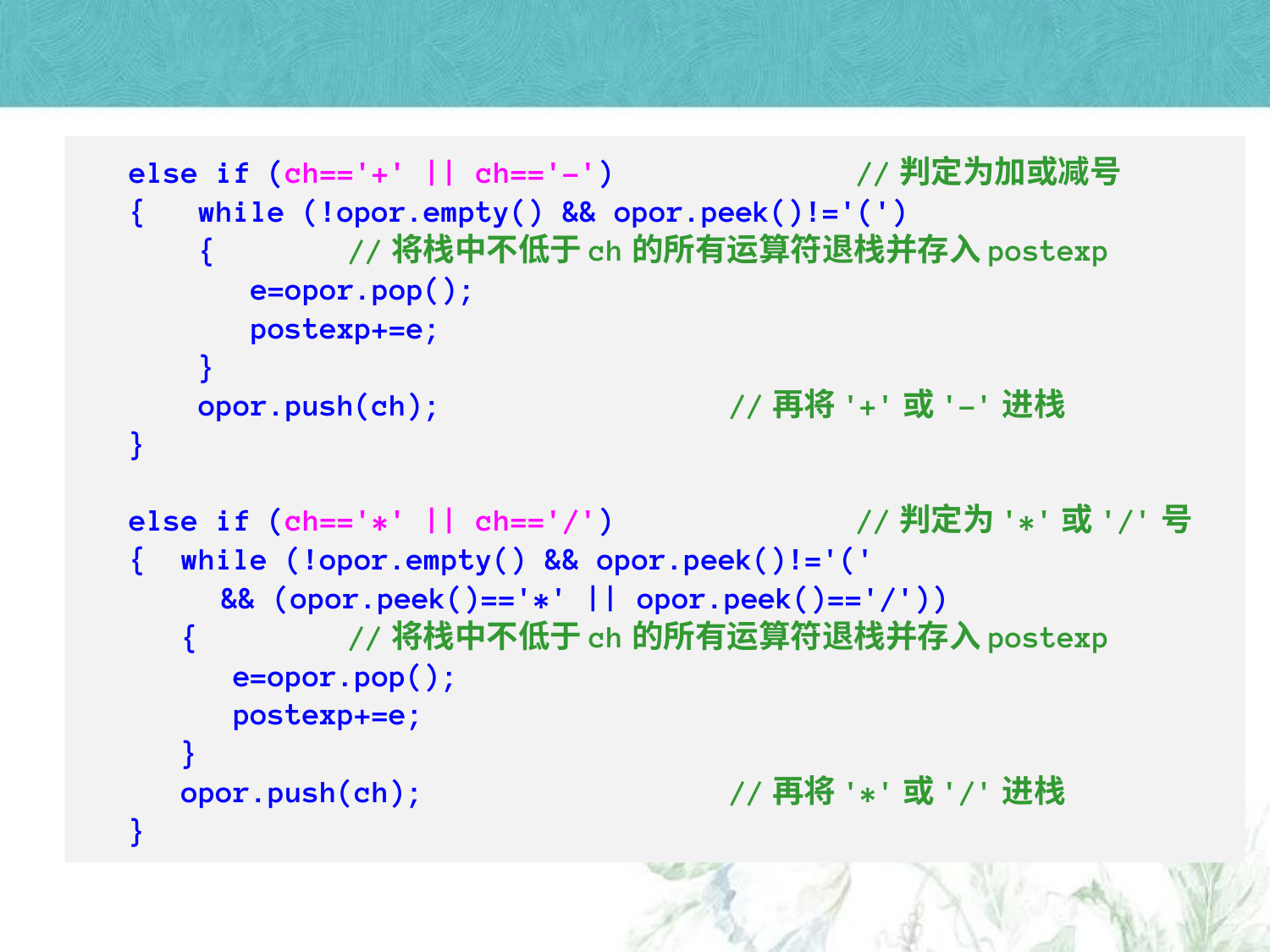

else if (ch=='+' || ch=='-')		//判定为加或减号
  {   while (!opor.empty() && opor.peek()!='(')
      {		//将栈中不低于ch的所有运算符退栈并存入postexp
         e=opor.pop();
         postexp+=e;
      }
      opor.push(ch);			//再将'+'或'-'进栈
  }
  else if (ch=='*' || ch=='/')		//判定为'*'或'/'号
  {  while (!opor.empty() && opor.peek()!='('
	&& (opor.peek()=='*' || opor.peek()=='/'))
     {		//将栈中不低于ch的所有运算符退栈并存入postexp
        e=opor.pop();
        postexp+=e;
     }
     opor.push(ch);			//再将'*'或'/'进栈
  }